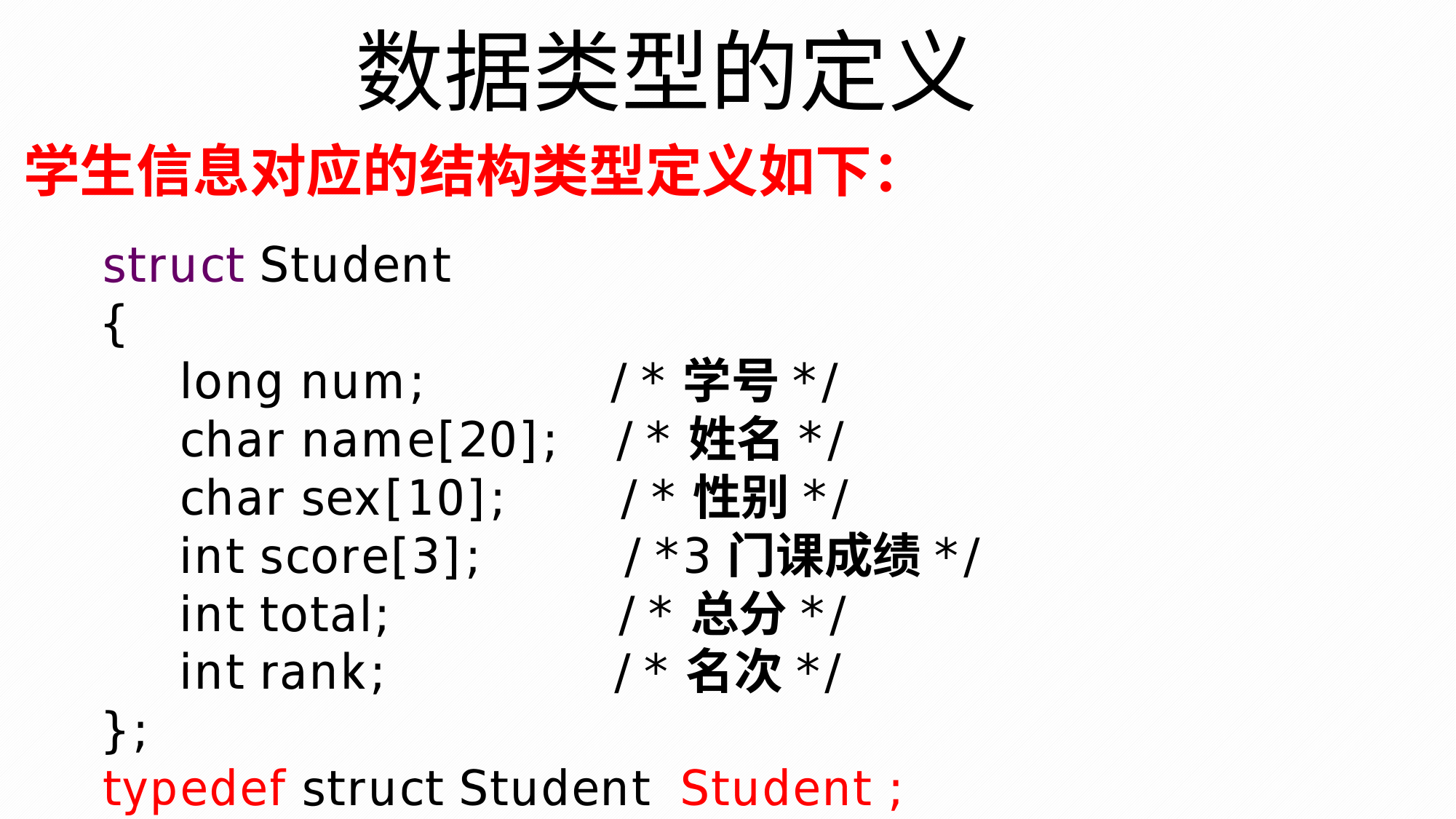

数据类型的定义
学生信息对应的结构类型定义如下：
struct Student
{
	long num;             /*学号*/
	char name[20];    /*姓名*/
	char sex[10];        /*性别*/
	int score[3];          /*3门课成绩*/
	int total;                /*总分*/
	int rank;                /*名次*/
};
typedef struct Student  Student ;